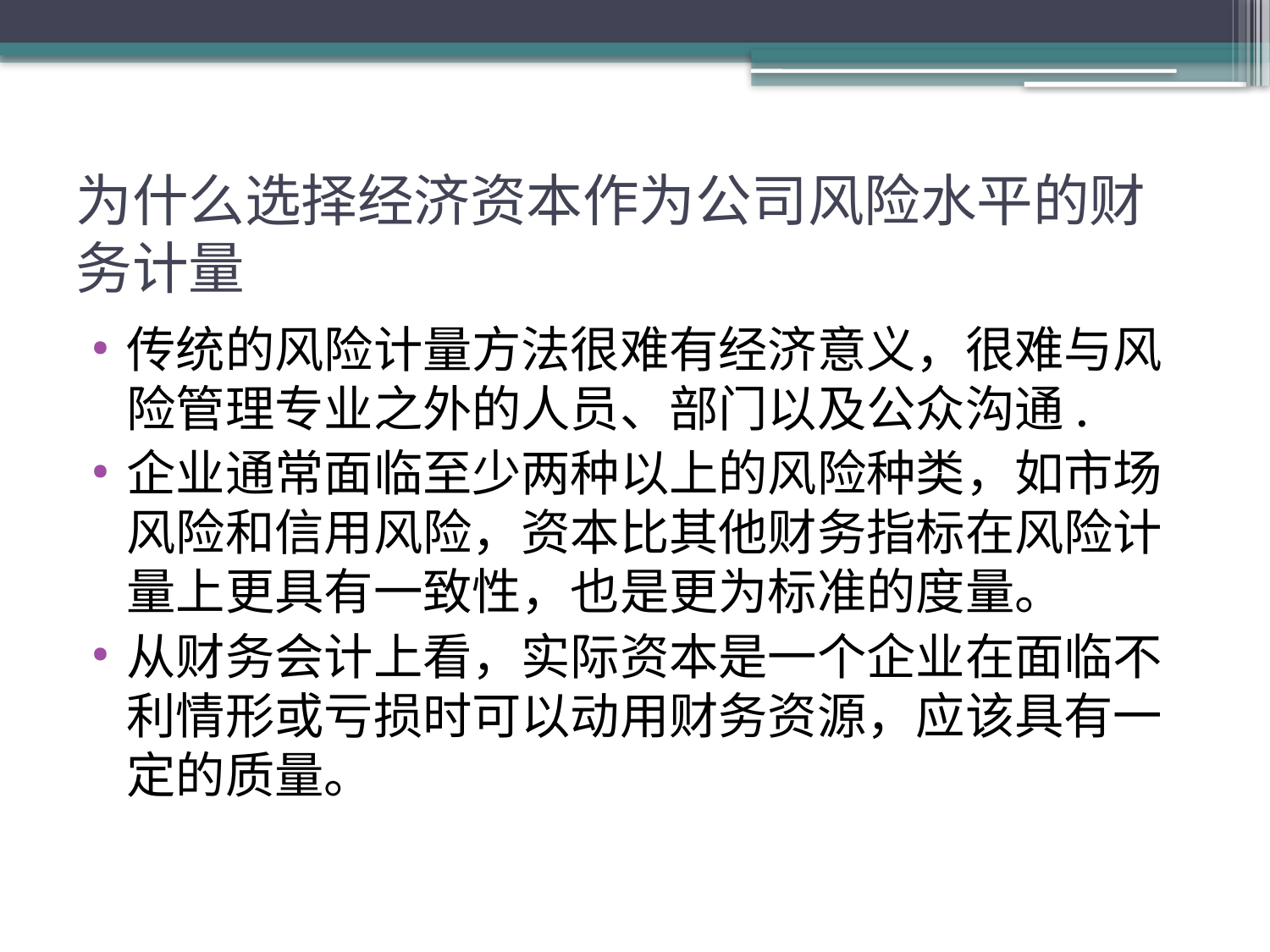

# 为什么选择经济资本作为公司风险水平的财务计量
传统的风险计量方法很难有经济意义，很难与风险管理专业之外的人员、部门以及公众沟通.
企业通常面临至少两种以上的风险种类，如市场风险和信用风险，资本比其他财务指标在风险计量上更具有一致性，也是更为标准的度量。
从财务会计上看，实际资本是一个企业在面临不利情形或亏损时可以动用财务资源，应该具有一定的质量。